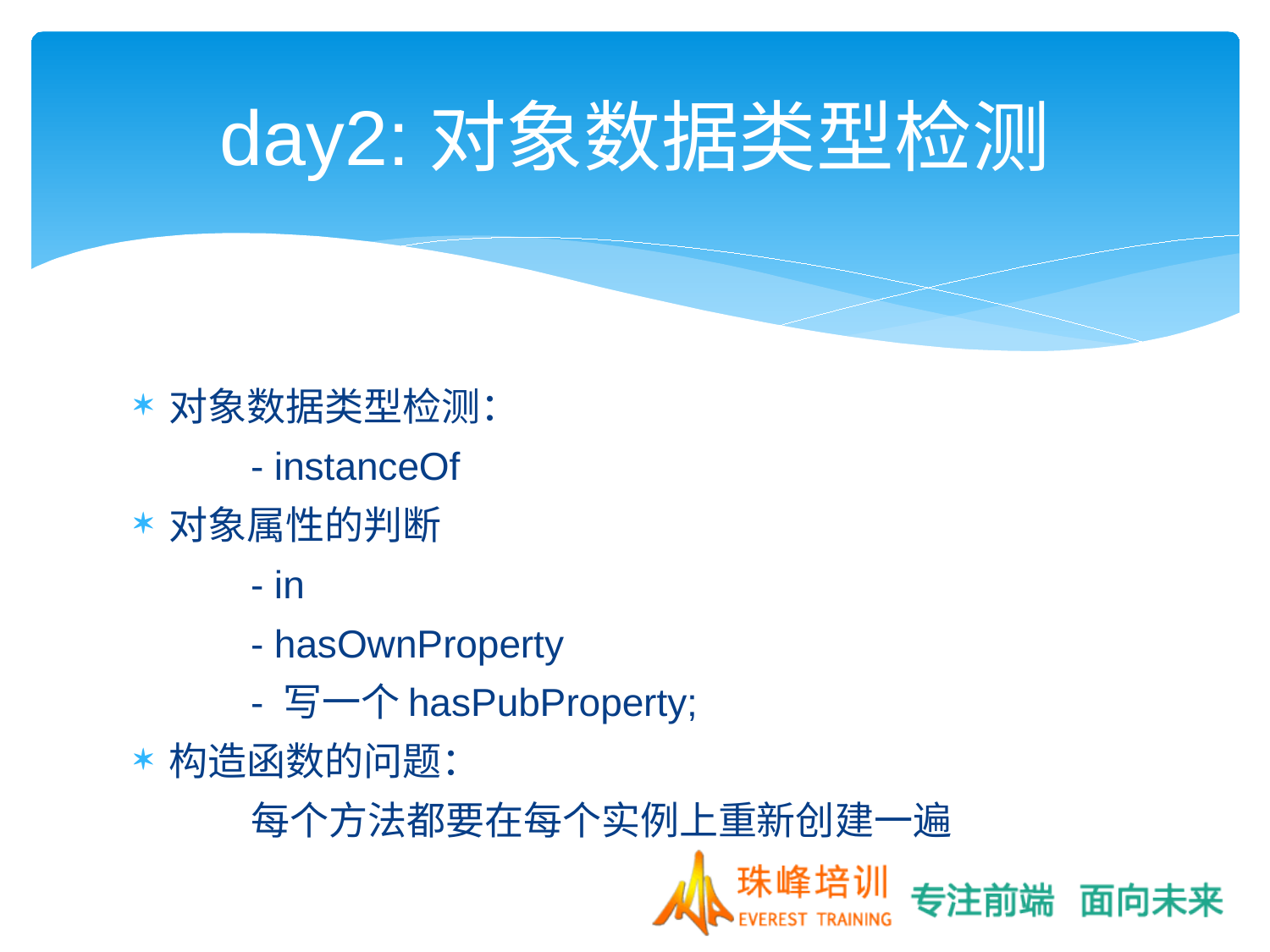

# day2:对象数据类型检测
对象数据类型检测：
	- instanceOf
对象属性的判断
	- in
	- hasOwnProperty
	- 写一个hasPubProperty;
构造函数的问题：
	每个方法都要在每个实例上重新创建一遍